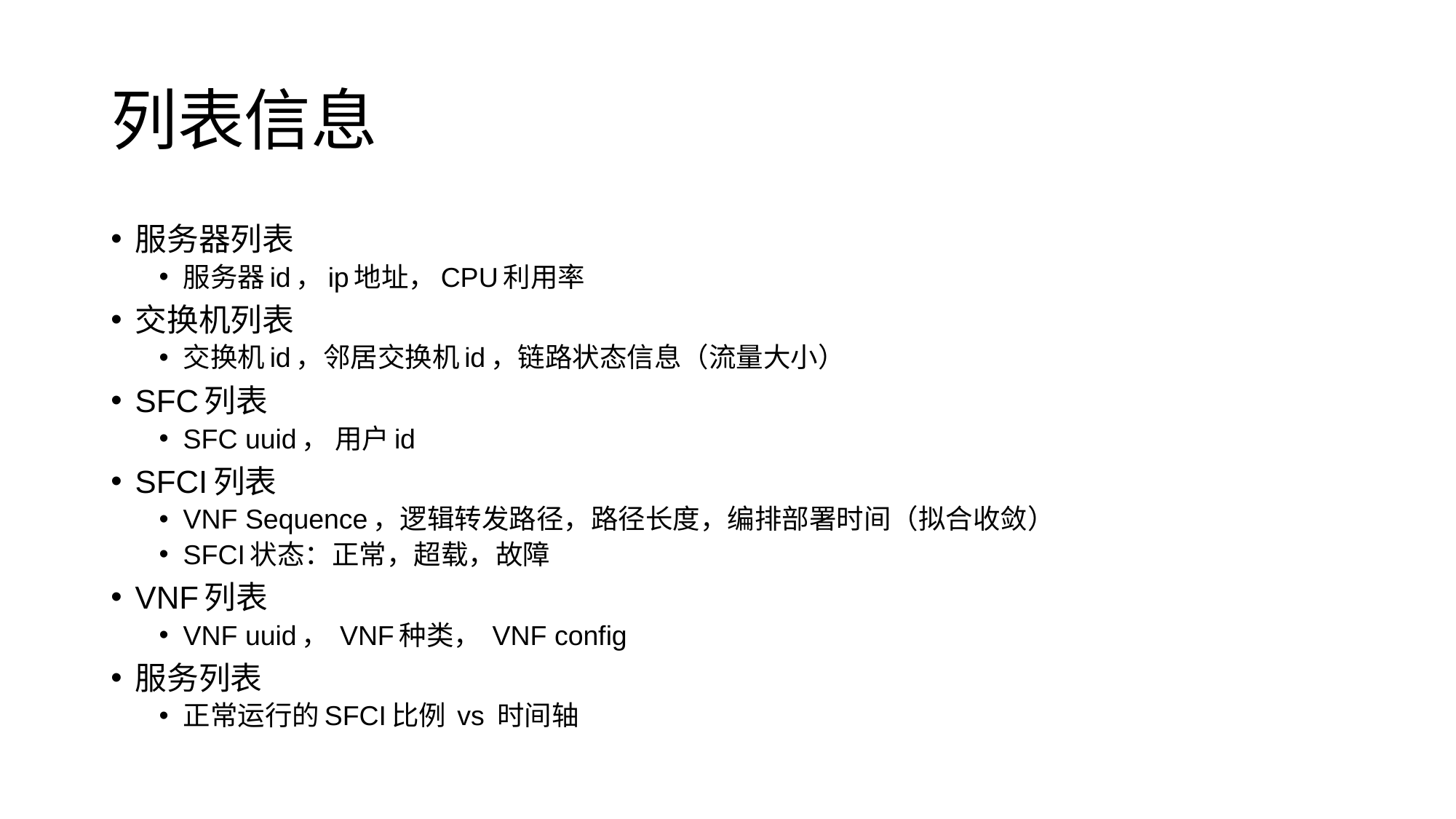

# 列表信息
服务器列表
服务器id，ip地址，CPU利用率
交换机列表
交换机id，邻居交换机id，链路状态信息（流量大小）
SFC列表
SFC uuid， 用户id
SFCI列表
VNF Sequence，逻辑转发路径，路径长度，编排部署时间（拟合收敛）
SFCI状态：正常，超载，故障
VNF列表
VNF uuid， VNF种类， VNF config
服务列表
正常运行的SFCI比例 vs 时间轴